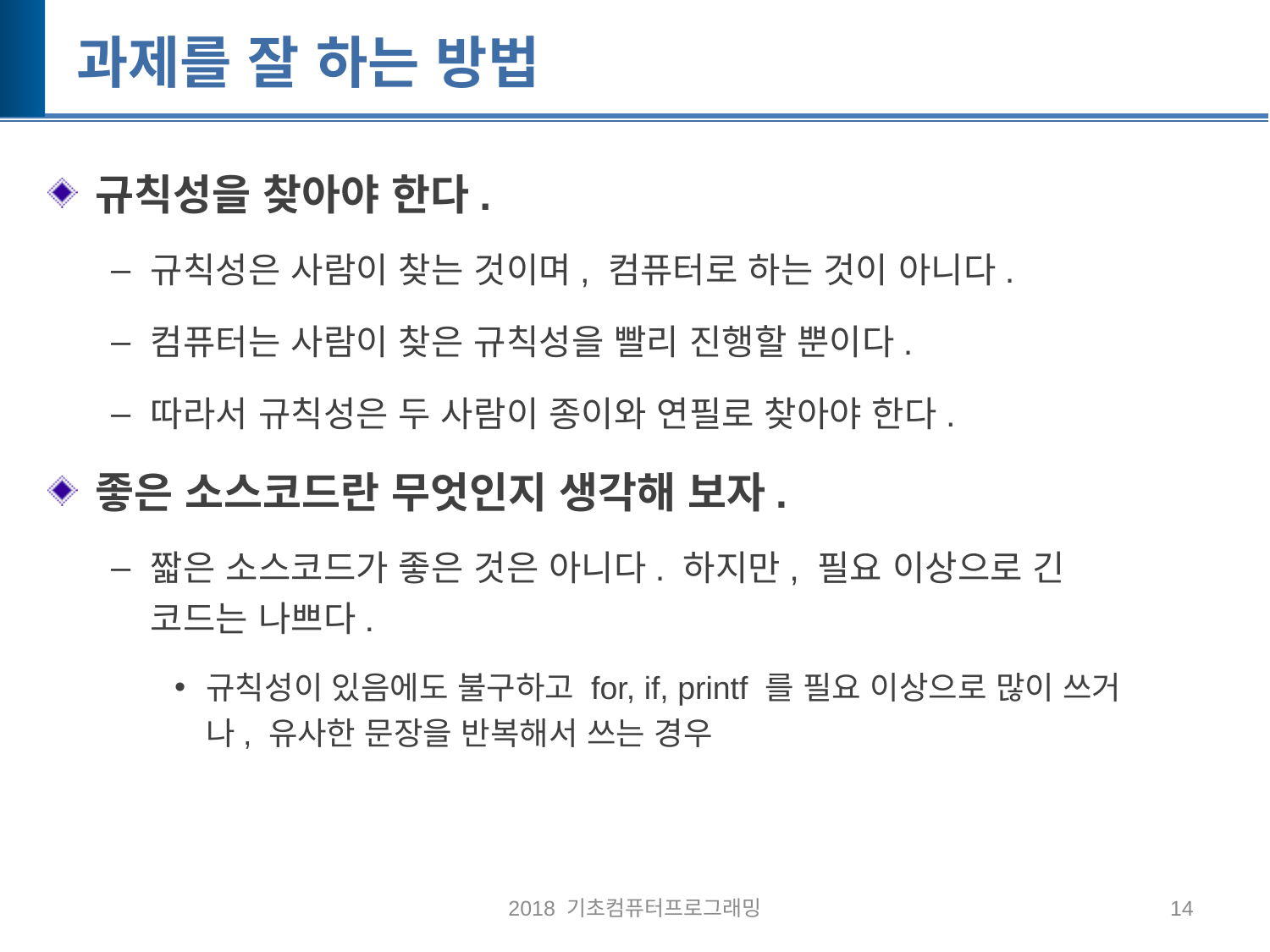

# 과제를 잘 하는 방법
규칙성을 찾아야 한다.
규칙성은 사람이 찾는 것이며, 컴퓨터로 하는 것이 아니다.
컴퓨터는 사람이 찾은 규칙성을 빨리 진행할 뿐이다.
따라서 규칙성은 두 사람이 종이와 연필로 찾아야 한다.
좋은 소스코드란 무엇인지 생각해 보자.
짧은 소스코드가 좋은 것은 아니다. 하지만, 필요 이상으로 긴 코드는 나쁘다.
규칙성이 있음에도 불구하고 for, if, printf 를 필요 이상으로 많이 쓰거나, 유사한 문장을 반복해서 쓰는 경우
2018 기초컴퓨터프로그래밍
14